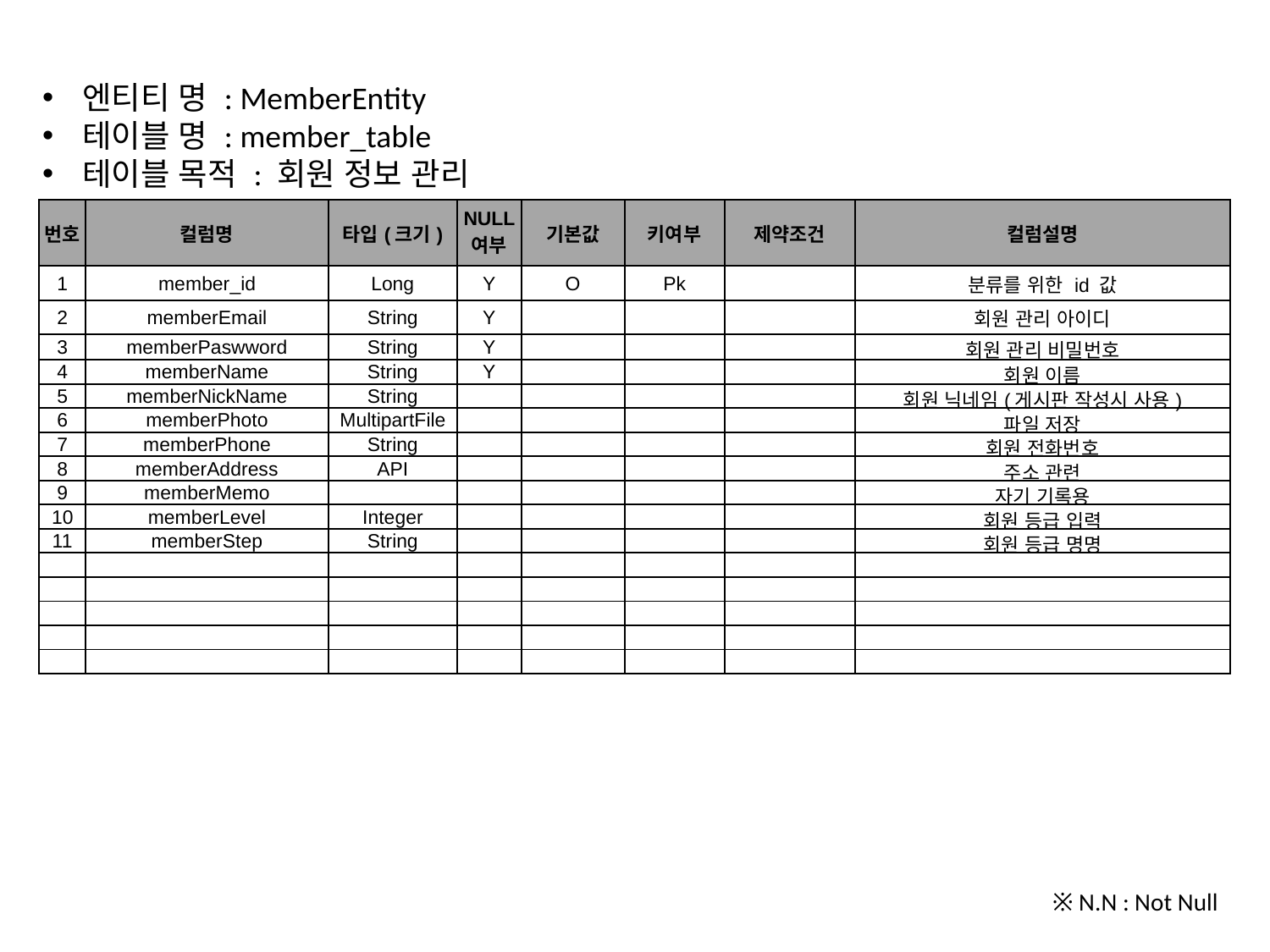

엔티티 명 : MemberEntity
테이블 명 : member_table
테이블 목적 : 회원 정보 관리
| 번호 | 컬럼명 | 타입(크기) | NULL 여부 | 기본값 | 키여부 | 제약조건 | 컬럼설명 |
| --- | --- | --- | --- | --- | --- | --- | --- |
| 1 | member\_id | Long | Y | O | Pk |  | 분류를 위한 id 값 |
| 2 | memberEmail | String | Y |  |  |  | 회원 관리 아이디 |
| 3 | memberPaswword | String | Y |  |  |  | 회원 관리 비밀번호 |
| 4 | memberName | String | Y |  |  |  | 회원 이름 |
| 5 | memberNickName | String |  |  |  |  | 회원 닉네임(게시판 작성시 사용) |
| 6 | memberPhoto | MultipartFile |  |  |  |  | 파일 저장 |
| 7 | memberPhone | String |  |  |  |  | 회원 전화번호 |
| 8 | memberAddress | API |  |  |  |  | 주소 관련 |
| 9 | memberMemo |  |  |  |  |  | 자기 기록용 |
| 10 | memberLevel | Integer |  |  |  |  | 회원 등급 입력 |
| 11 | memberStep | String |  |  |  |  | 회원 등급 명명 |
|  |  |  |  |  |  |  |  |
|  |  |  |  |  |  |  |  |
|  |  |  |  |  |  |  |  |
|  |  |  |  |  |  |  |  |
|  |  |  |  |  |  |  |  |
※ N.N : Not Null